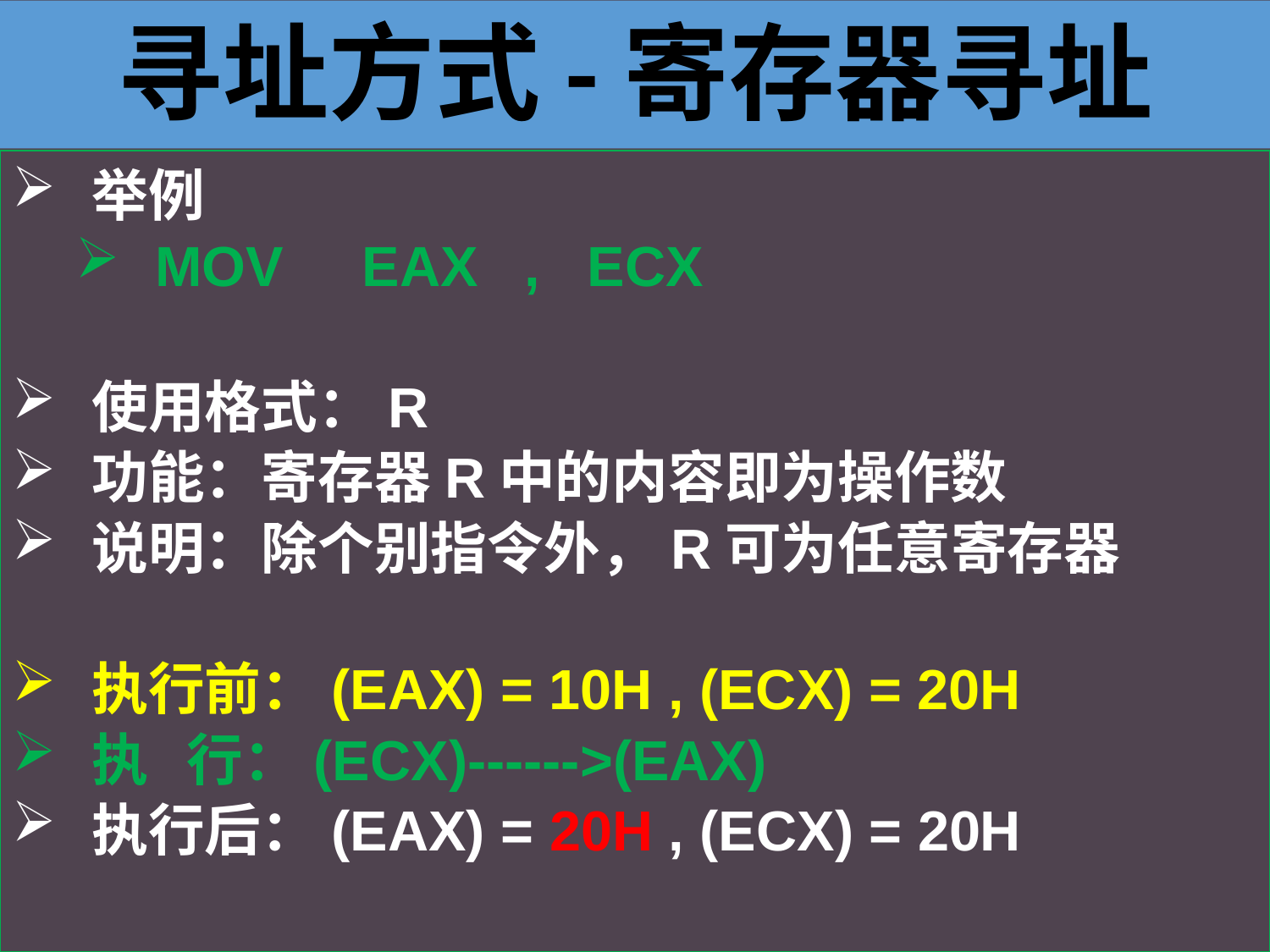

寻址方式-寄存器寻址
举例
MOV     EAX   ,   ECX

使用格式：R
功能：寄存器R中的内容即为操作数
说明：除个别指令外，R可为任意寄存器

执行前：(EAX) = 10H , (ECX) = 20H
执   行：(ECX)------>(EAX)
执行后：(EAX) = 20H , (ECX) = 20H